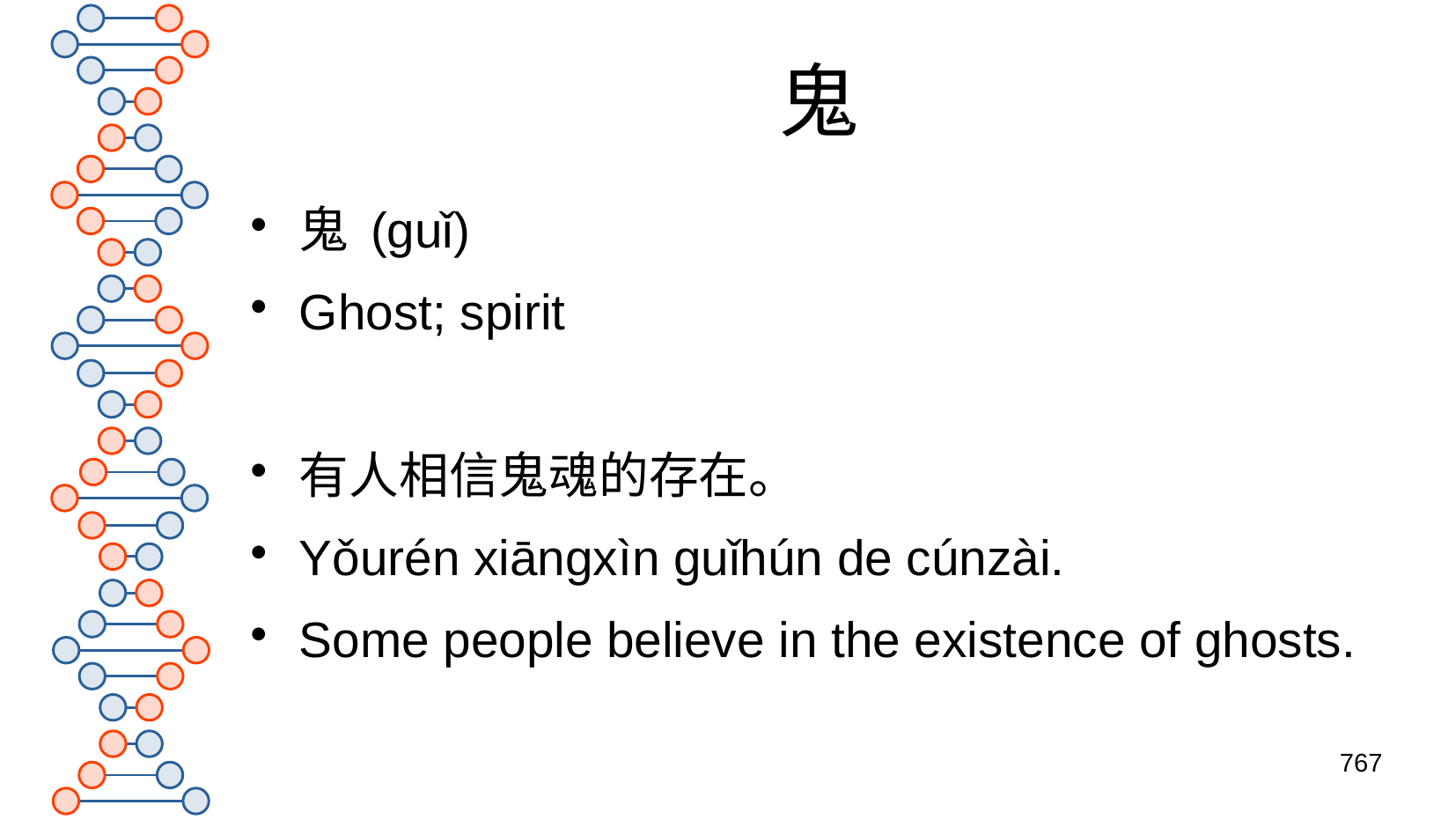

# 鬼
鬼 (guǐ)
Ghost; spirit

有人相信鬼魂的存在。
Yǒurén xiāngxìn guǐhún de cúnzài.
Some people believe in the existence of ghosts.

767